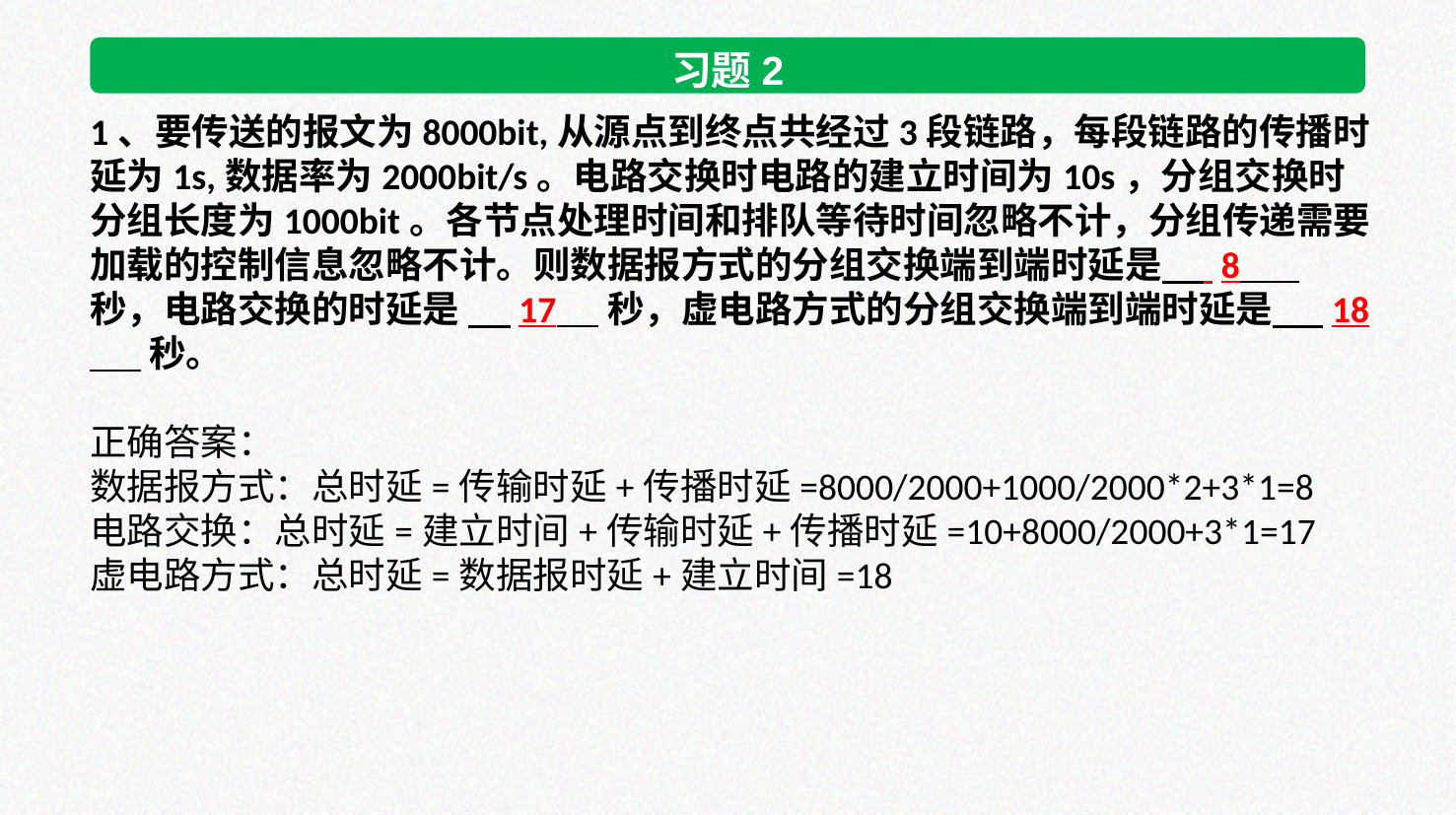

习题2
1、要传送的报文为8000bit,从源点到终点共经过3段链路，每段链路的传播时延为1s,数据率为2000bit/s。电路交换时电路的建立时间为10s，分组交换时分组长度为1000bit。各节点处理时间和排队等待时间忽略不计，分组传递需要加载的控制信息忽略不计。则数据报方式的分组交换端到端时延是      8       秒，电路交换的时延是      17     秒，虚电路方式的分组交换端到端时延是      18       秒。

正确答案：
数据报方式：总时延=传输时延+传播时延=8000/2000+1000/2000*2+3*1=8
电路交换：总时延=建立时间+传输时延+传播时延=10+8000/2000+3*1=17
虚电路方式：总时延=数据报时延+建立时间=18